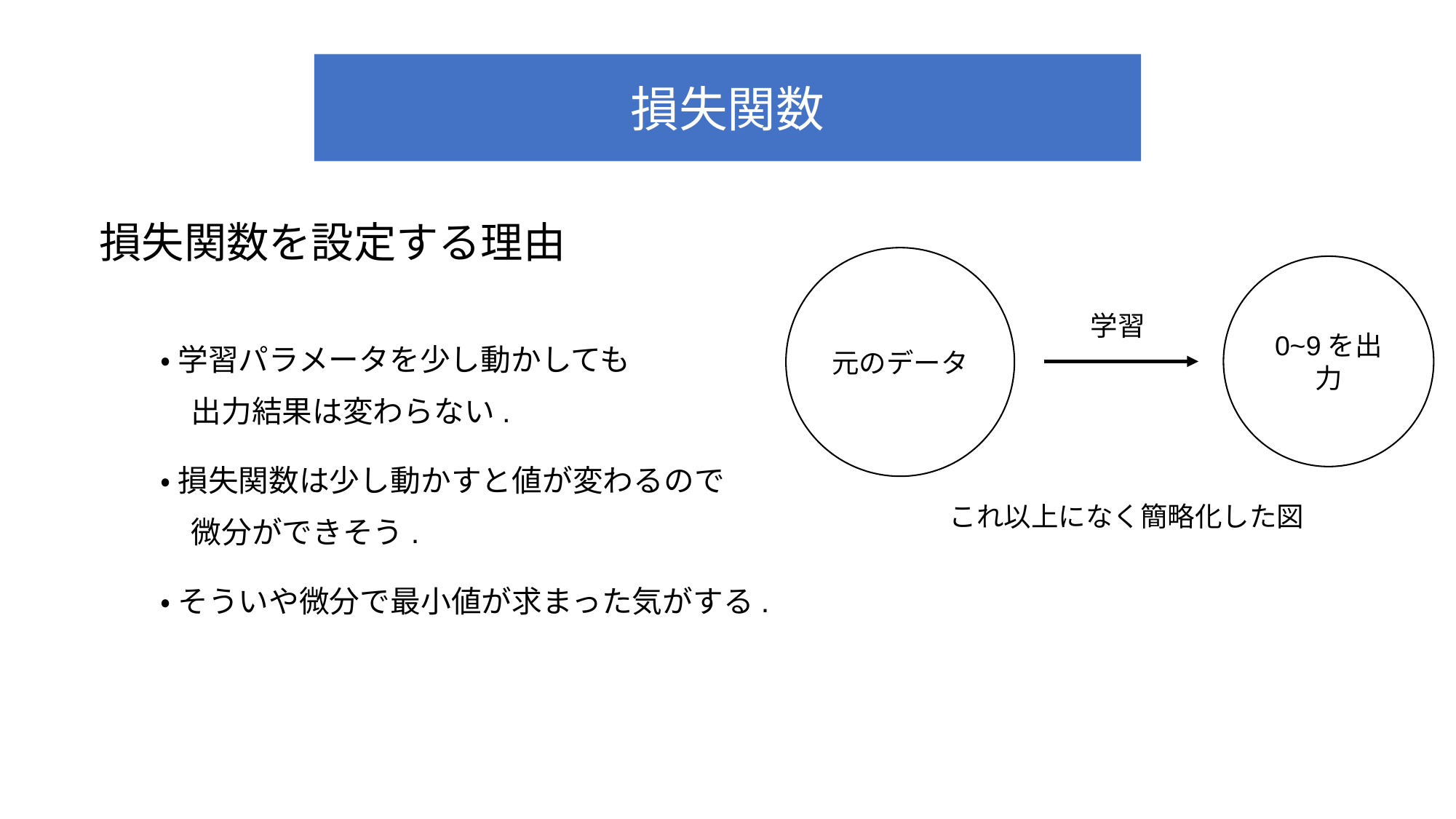

損失関数
損失関数を設定する理由
元のデータ
0~9を出力
学習
・ 学習パラメータを少し動かしても
　出力結果は変わらない.
・ 損失関数は少し動かすと値が変わるので
　微分ができそう.
これ以上になく簡略化した図
・ そういや微分で最小値が求まった気がする.